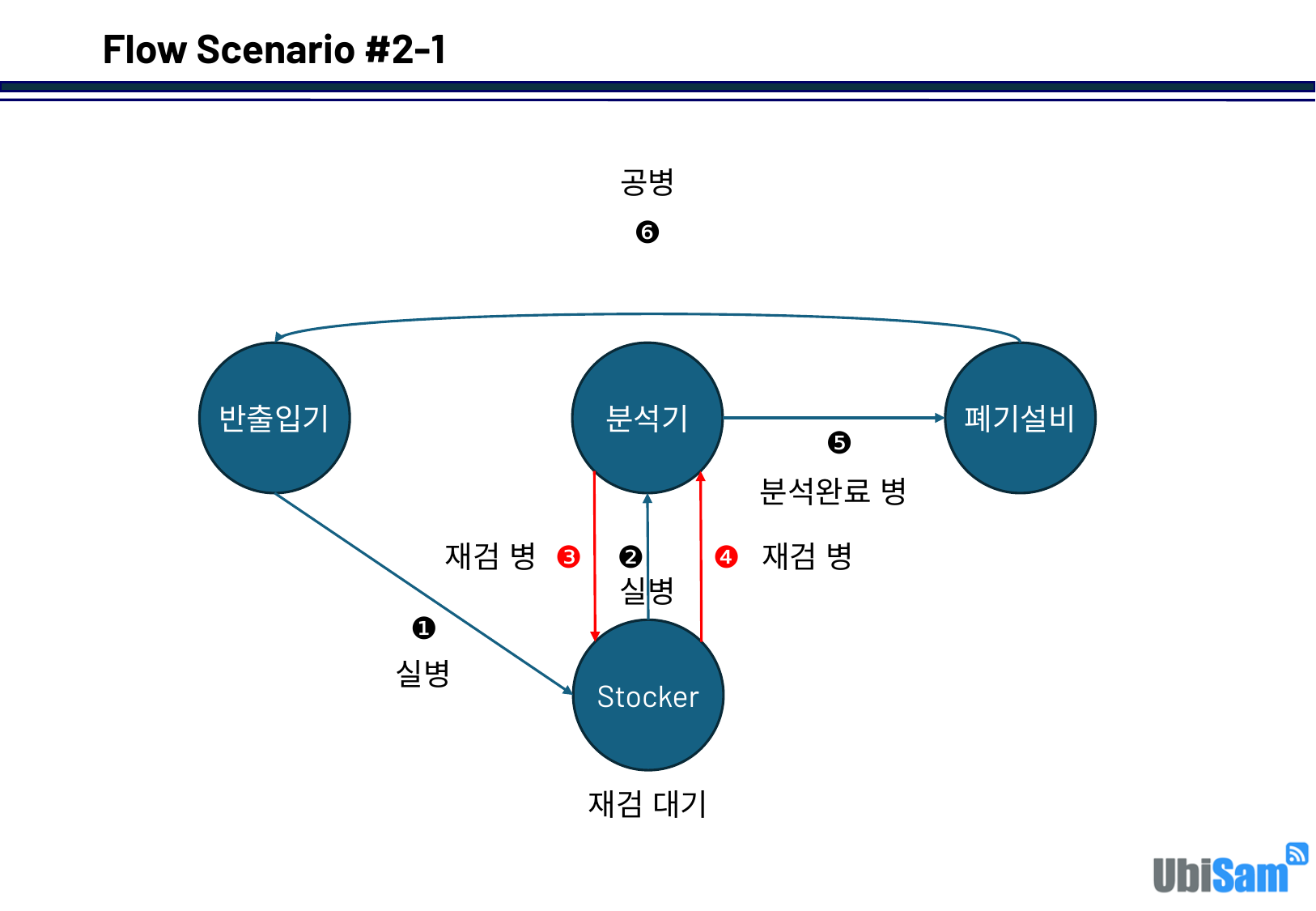

# Flow Scenario #2-1
공병
❻
반출입기
분석기
폐기설비
❺
분석완료 병
재검 병
❸
❷
❹
재검 병
실병
❶
Stocker
실병
재검 대기